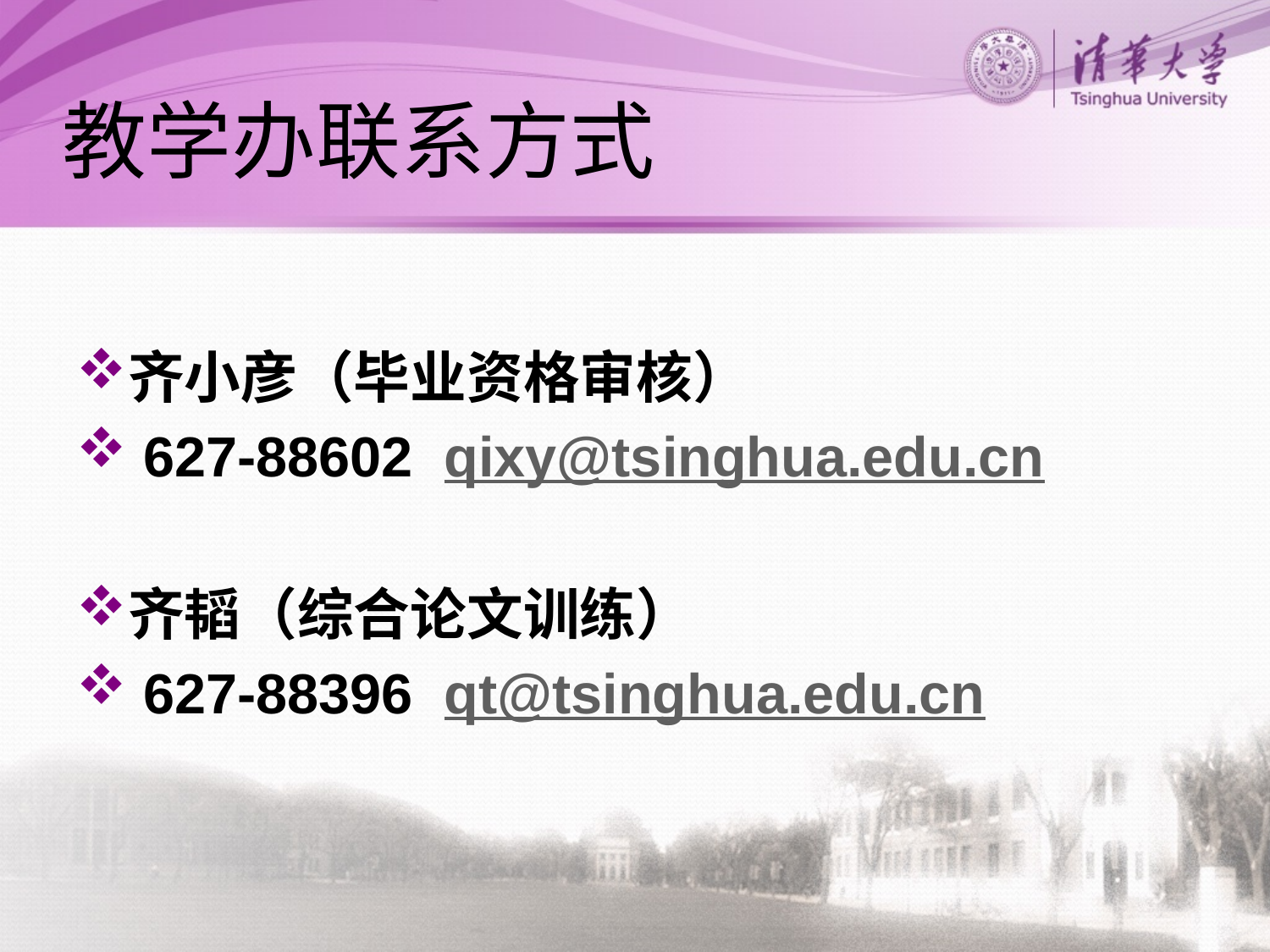

# 教学办联系方式

齐小彦（毕业资格审核）
 627-88602  qixy@tsinghua.edu.cn

齐韬（综合论文训练）
 627-88396  qt@tsinghua.edu.cn